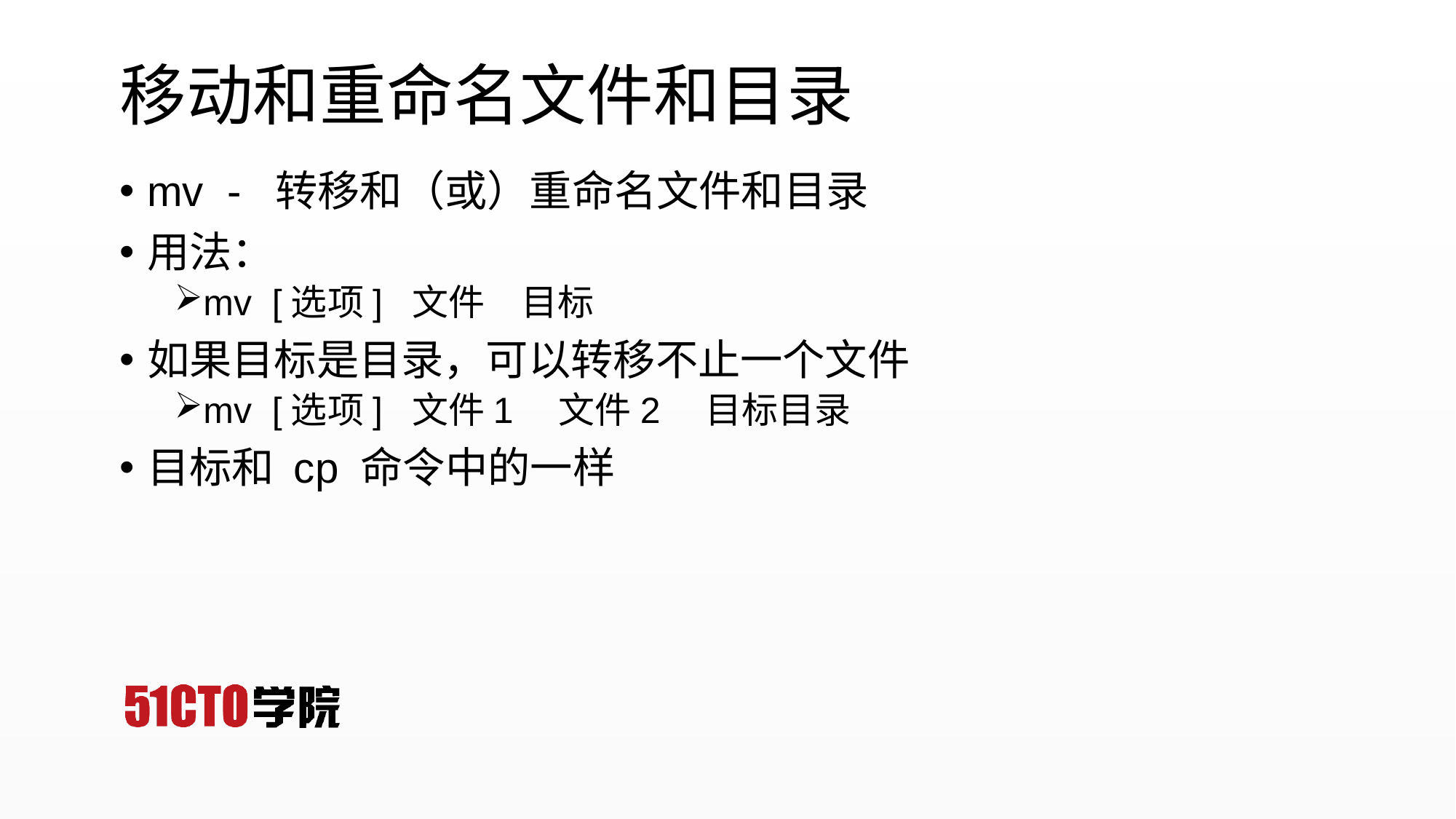

# 移动和重命名文件和目录
mv  -  转移和（或）重命名文件和目录
用法：
mv  [选项]  文件　目标
如果目标是目录，可以转移不止一个文件
mv  [选项]  文件1　文件2　目标目录
目标和 cp 命令中的一样